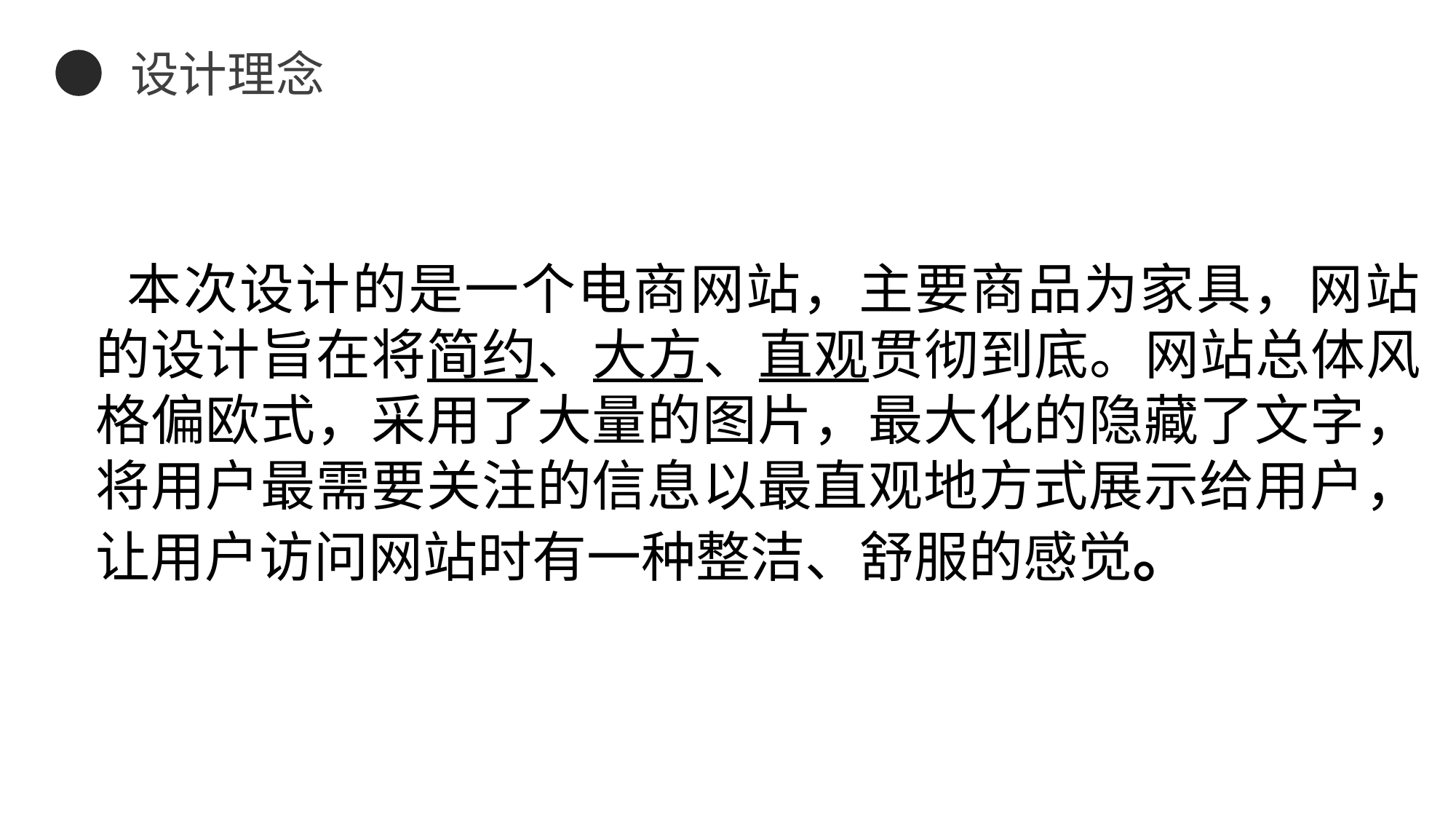

设计理念

本次设计的是一个电商网站，主要商品为家具，网站的设计旨在将简约、大方、直观贯彻到底。网站总体风格偏欧式，采用了大量的图片，最大化的隐藏了文字，将用户最需要关注的信息以最直观地方式展示给用户，让用户访问网站时有一种整洁、舒服的感觉。